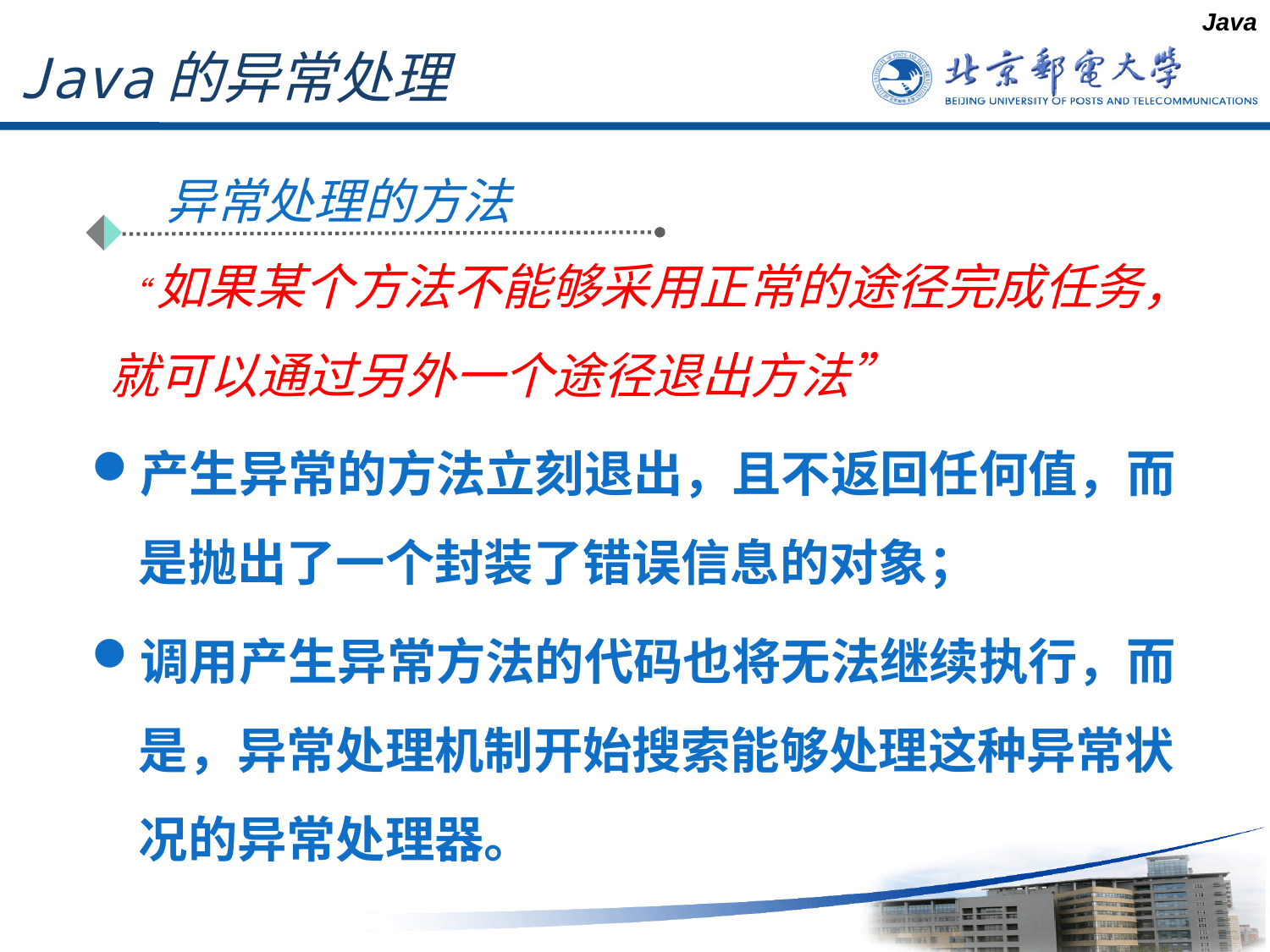

Java
# Java的异常处理

异常处理的方法

 “如果某个方法不能够采用正常的途径完成任务，就可以通过另外一个途径退出方法”

产生异常的方法立刻退出，且不返回任何值，而是抛出了一个封装了错误信息的对象；
调用产生异常方法的代码也将无法继续执行，而是，异常处理机制开始搜索能够处理这种异常状况的异常处理器。